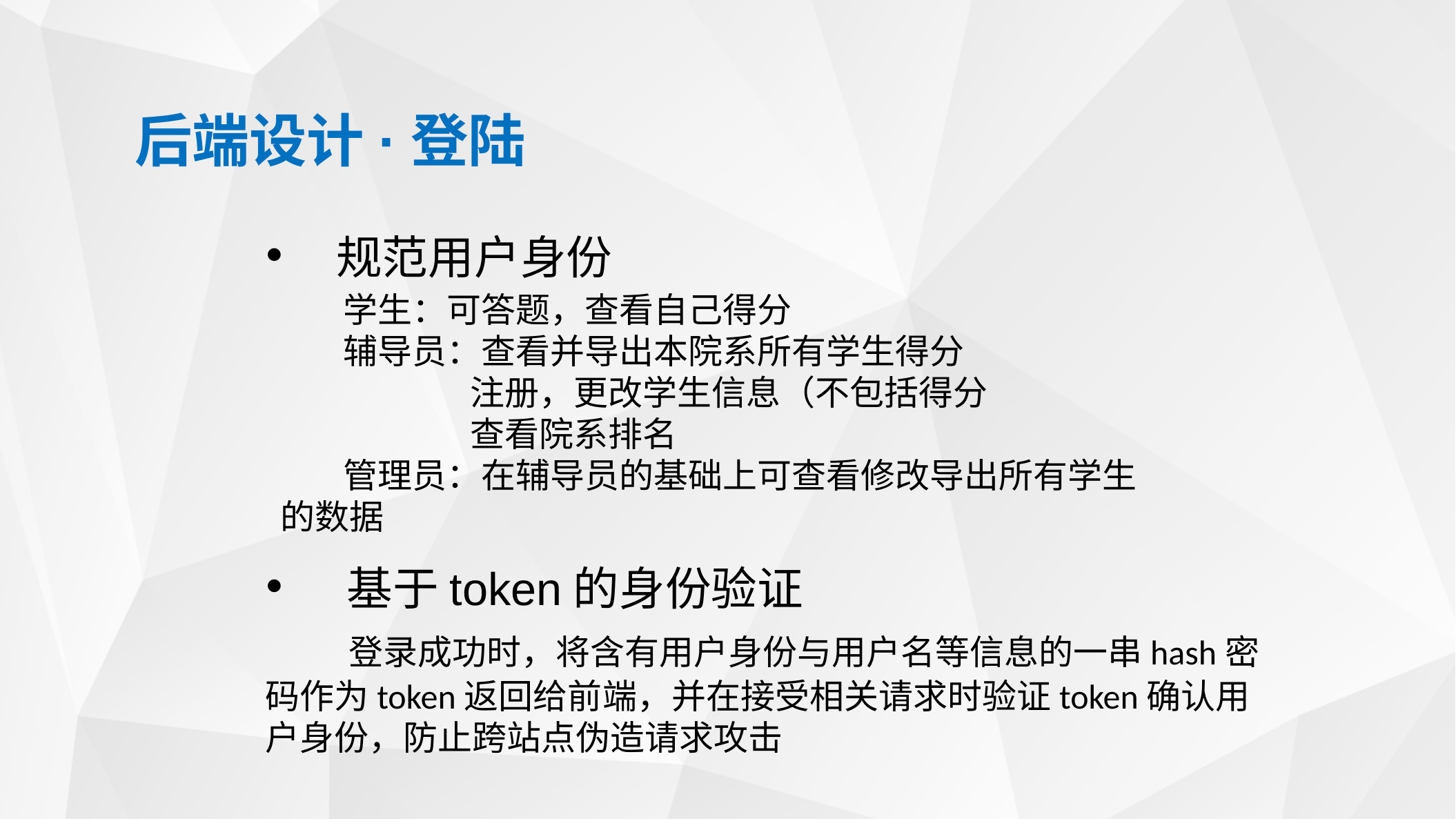

后端设计·登陆
·   规范用户身份
         学生：可答题，查看自己得分
         辅导员：查看并导出本院系所有学生得分
	            注册，更改学生信息（不包括得分
	            查看院系排名
         管理员：在辅导员的基础上可查看修改导出所有学生	            的数据
·   基于token的身份验证
       登录成功时，将含有用户身份与用户名等信息的一串hash密码作为token返回给前端，并在接受相关请求时验证token确认用户身份，防止跨站点伪造请求攻击